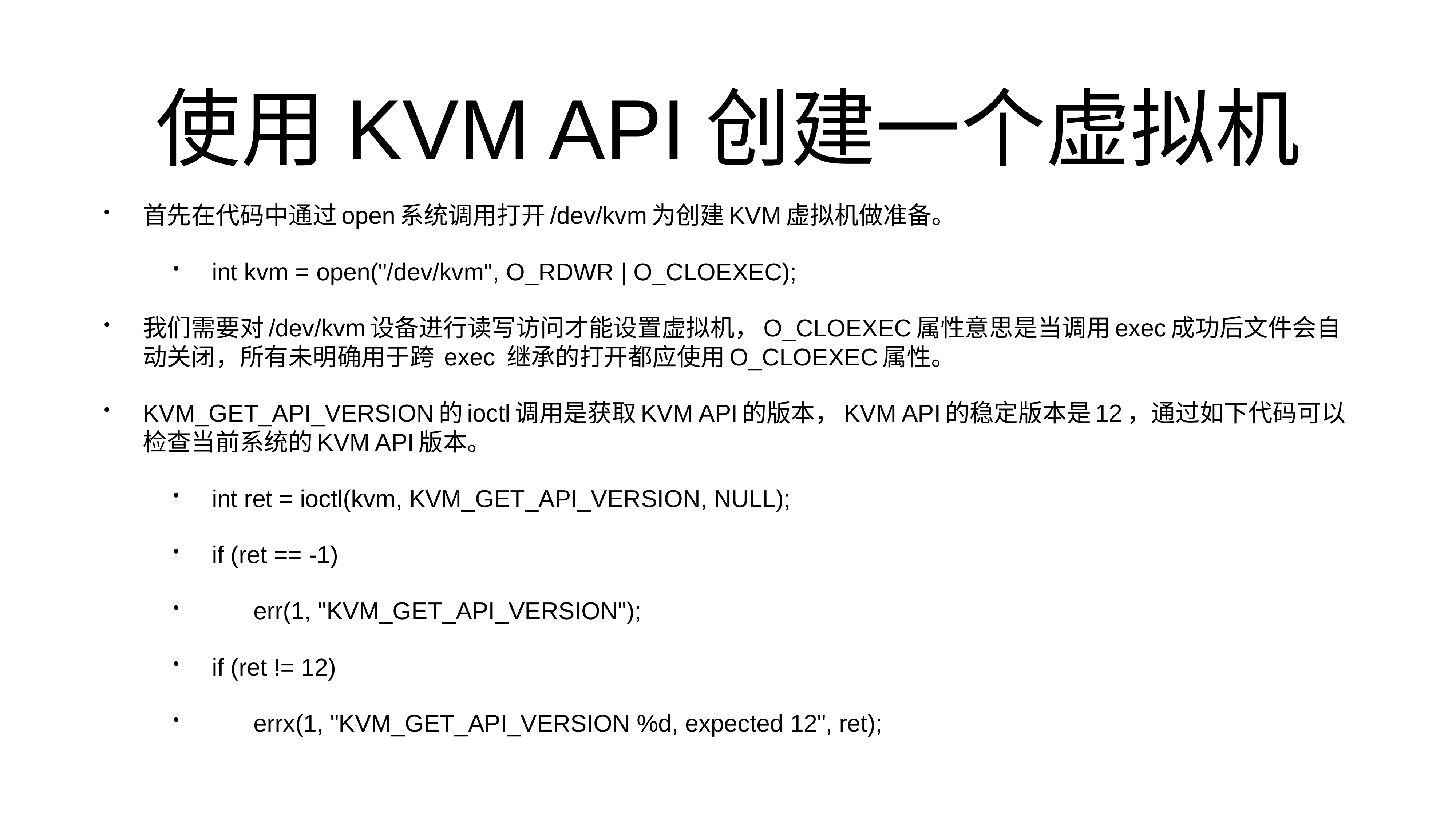

# 使用KVM API创建一个虚拟机
首先在代码中通过open系统调用打开/dev/kvm为创建KVM虚拟机做准备。
int kvm = open("/dev/kvm", O_RDWR | O_CLOEXEC);
我们需要对/dev/kvm设备进行读写访问才能设置虚拟机，O_CLOEXEC属性意思是当调用exec成功后文件会自动关闭，所有未明确用于跨 exec 继承的打开都应使用O_CLOEXEC属性。
KVM_GET_API_VERSION的ioctl调用是获取KVM API的版本，KVM API的稳定版本是12，通过如下代码可以检查当前系统的KVM API版本。
int ret = ioctl(kvm, KVM_GET_API_VERSION, NULL);
if (ret == -1)
	err(1, "KVM_GET_API_VERSION");
if (ret != 12)
	errx(1, "KVM_GET_API_VERSION %d, expected 12", ret);